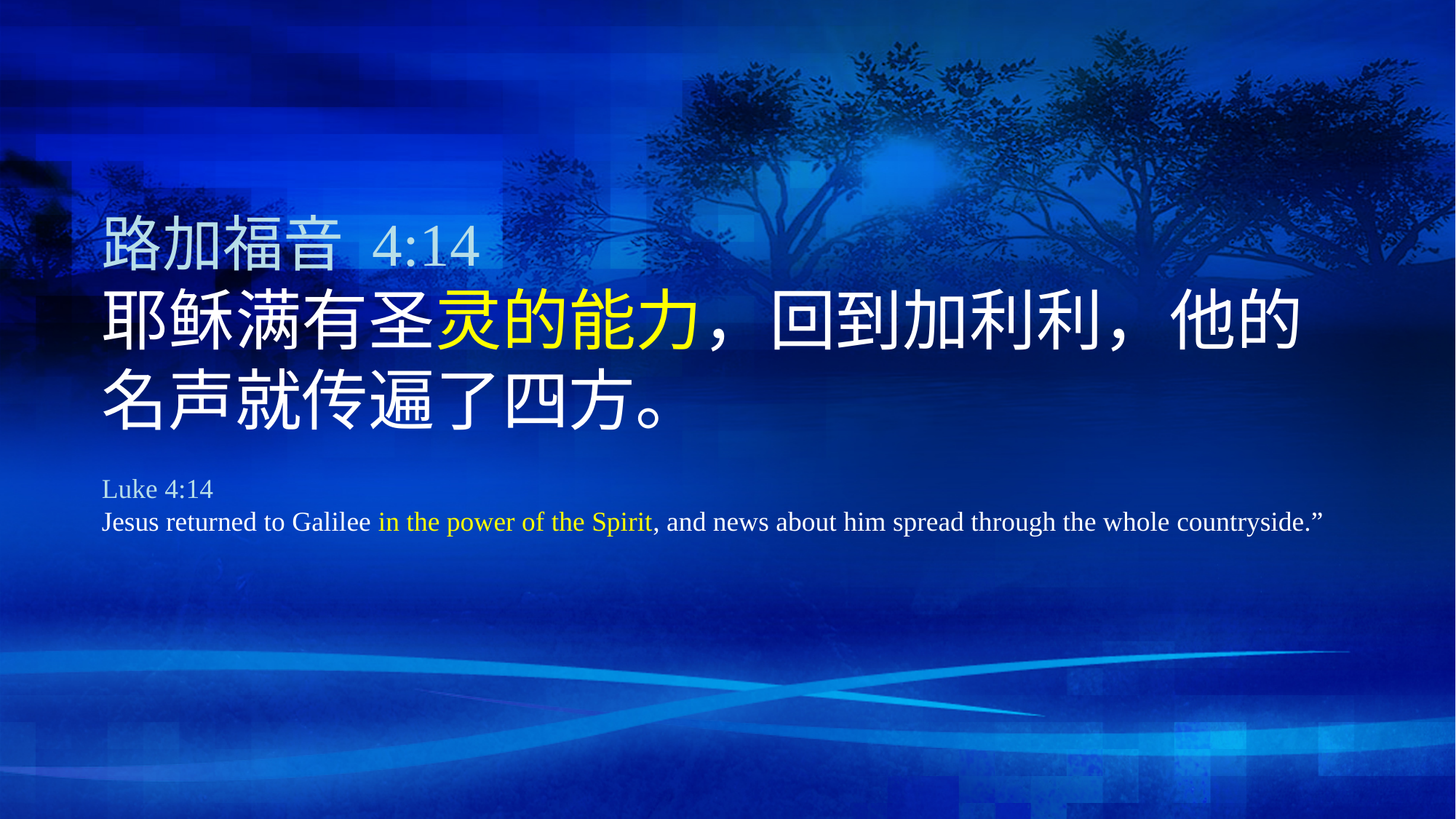

路加福音 4:14
耶稣满有圣灵的能力，回到加利利，他的名声就传遍了四方。

Luke 4:14
Jesus returned to Galilee in the power of the Spirit, and news about him spread through the whole countryside.”